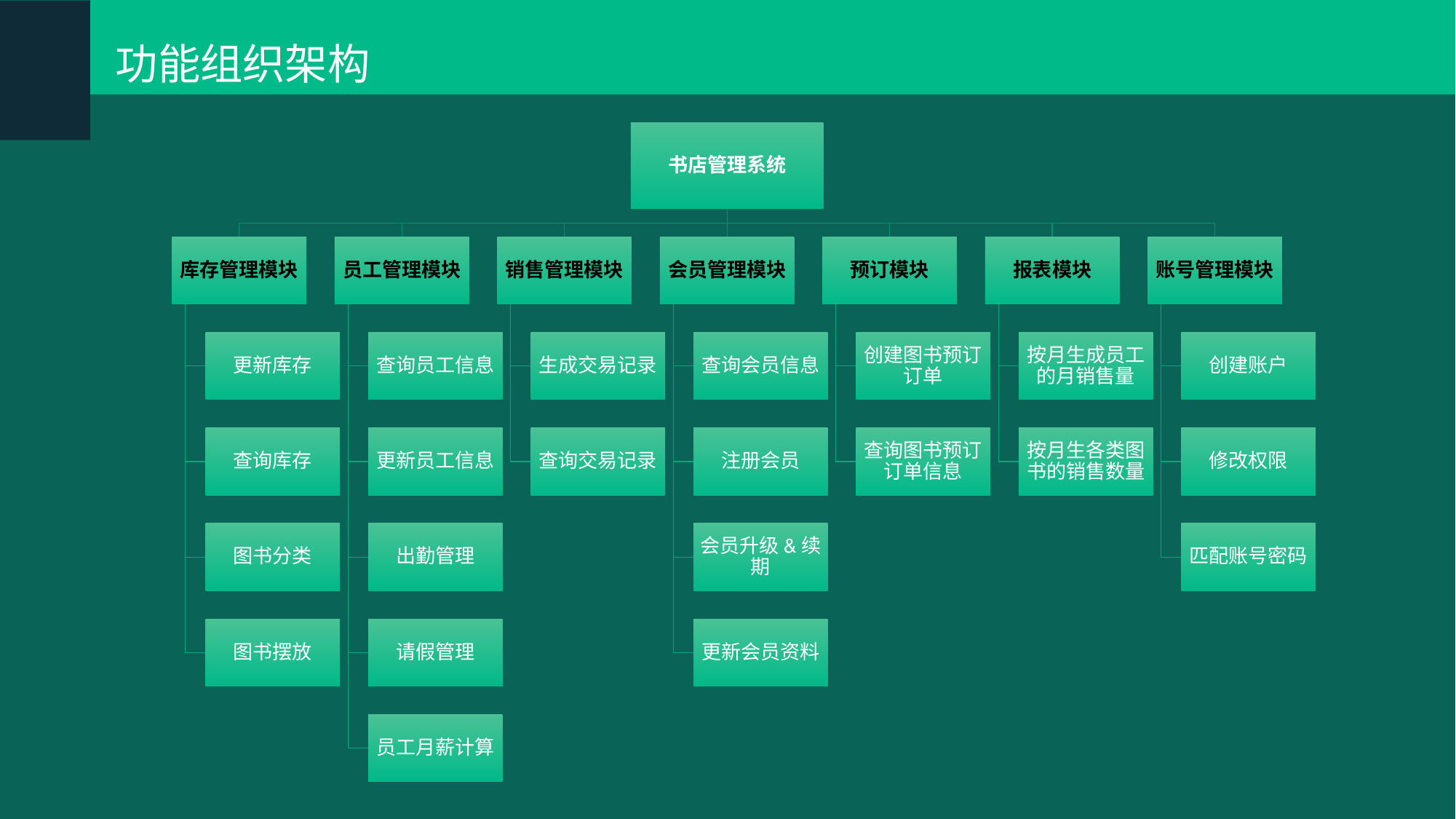

功能组织架构

书店管理系统
库存管理模块
更新库存
查询库存
图书分类
图书摆放
员工管理模块
查询员工信息
更新员工信息
出勤管理
请假管理
员工月薪计算
销售管理模块
生成交易记录
查询交易记录
会员管理模块
查询会员信息
注册会员
会员升级&续期
更新会员资料
预订模块
创建图书预订订单
查询图书预订订单信息
报表模块
按月生成员工的月销售量
按月生各类图书的销售数量
账号管理模块
创建账户
修改权限
匹配账号密码